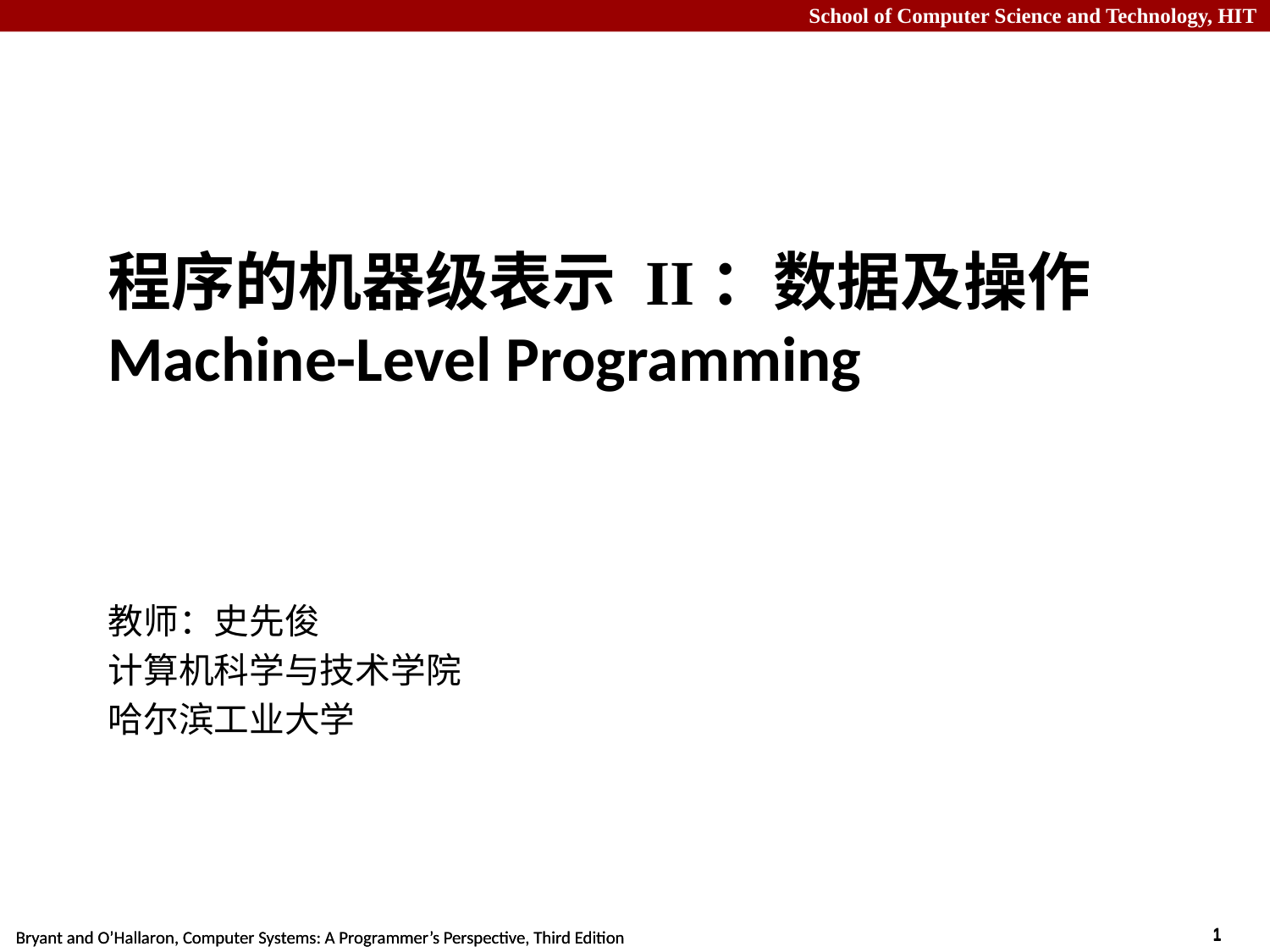

# 程序的机器级表示 II：数据及操作 Machine-Level Programming

教师：史先俊
计算机科学与技术学院
哈尔滨工业大学